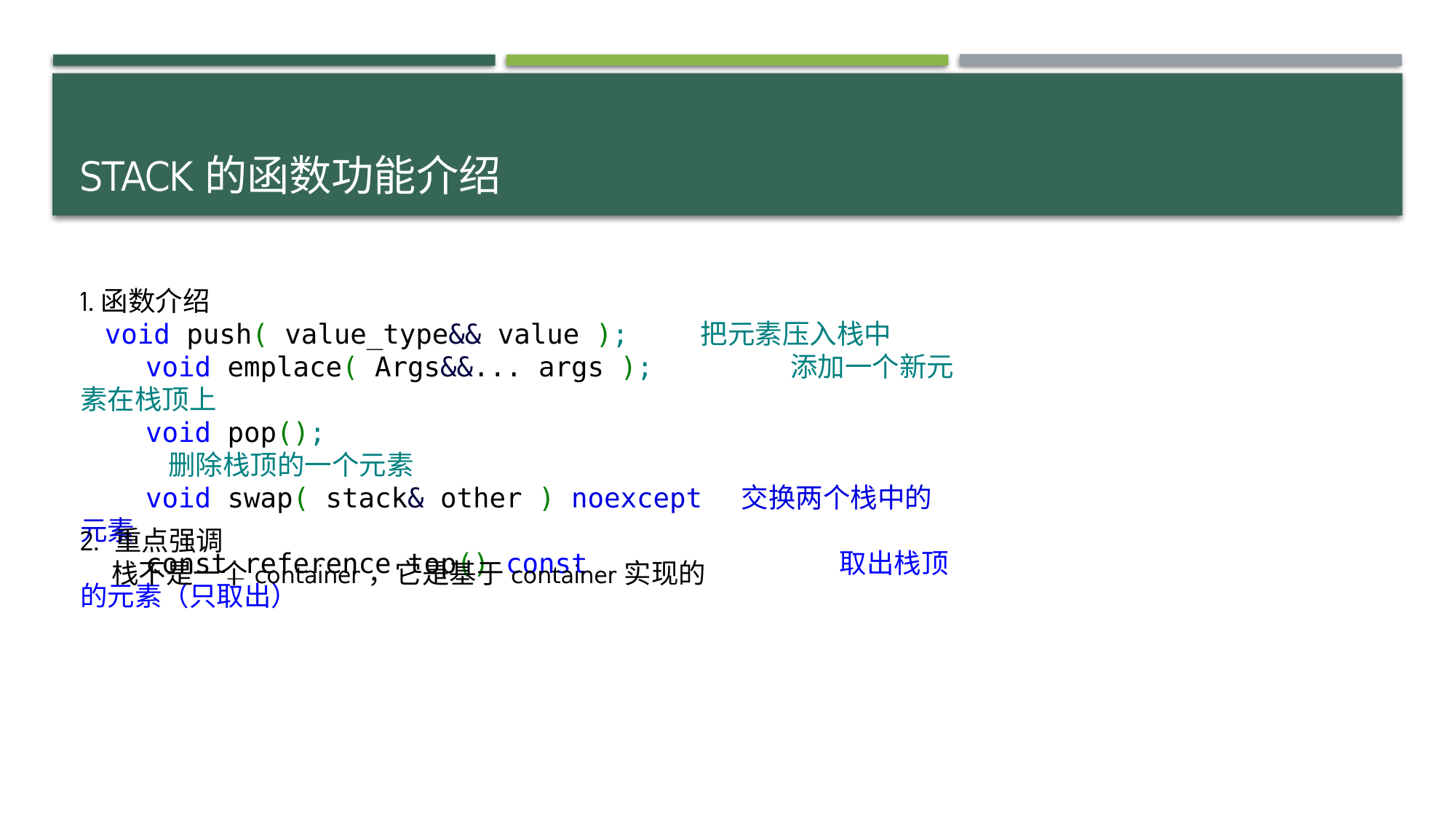

# Stack的函数功能介绍
1.函数介绍
   void push( value_type&& value );    把元素压入栈中
    void emplace( Args&&... args );        添加一个新元素在栈顶上
    void pop();                                            删除栈顶的一个元素
    void swap( stack& other ) noexcept  交换两个栈中的元素
    const_reference top() const               取出栈顶的元素（只取出）

2. 重点强调
    栈不是一个container，它是基于container实现的